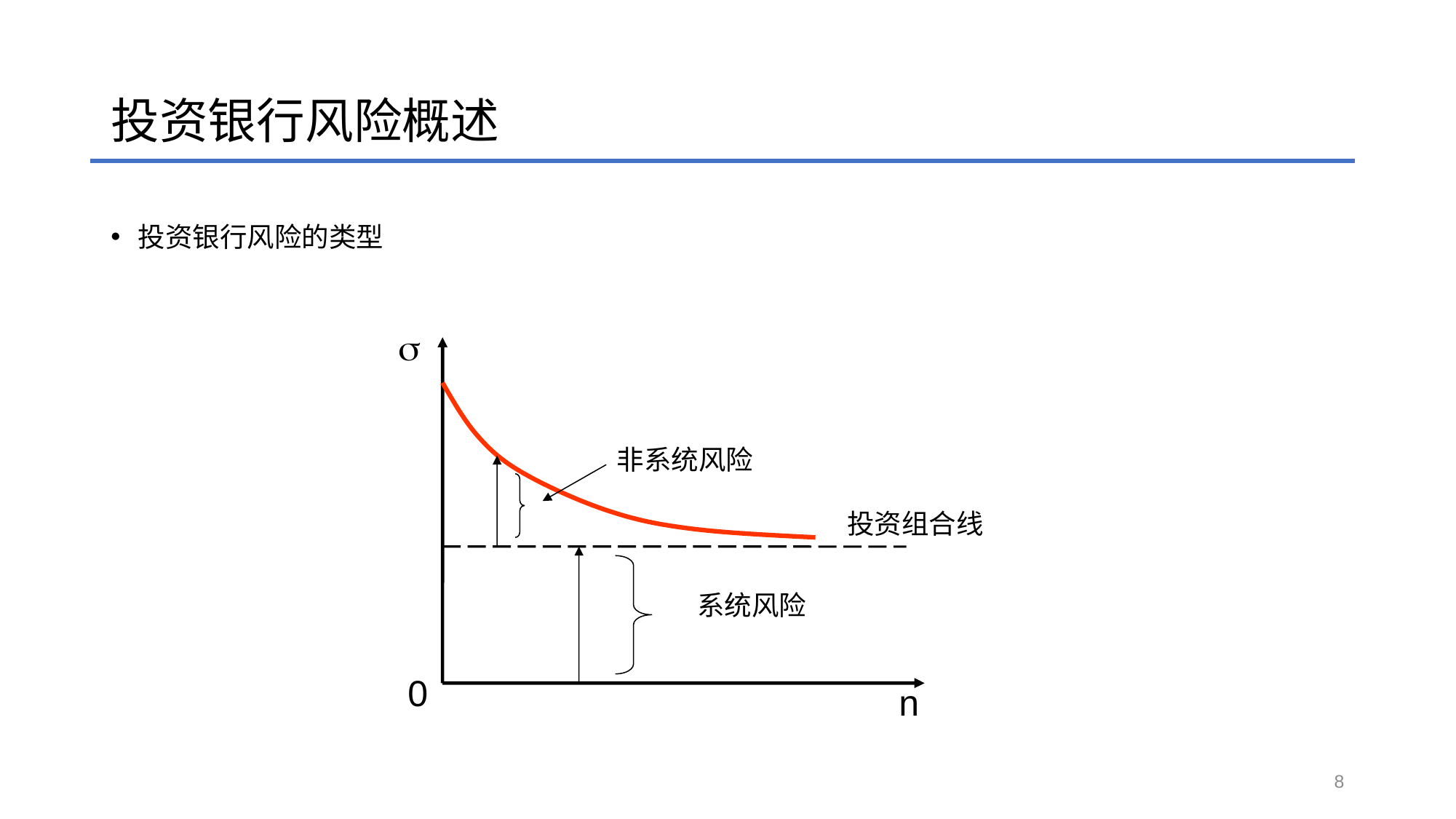

# 投资银行风险概述
投资银行风险的类型

σ

非系统风险

投资组合线

系统风险
0
n

8